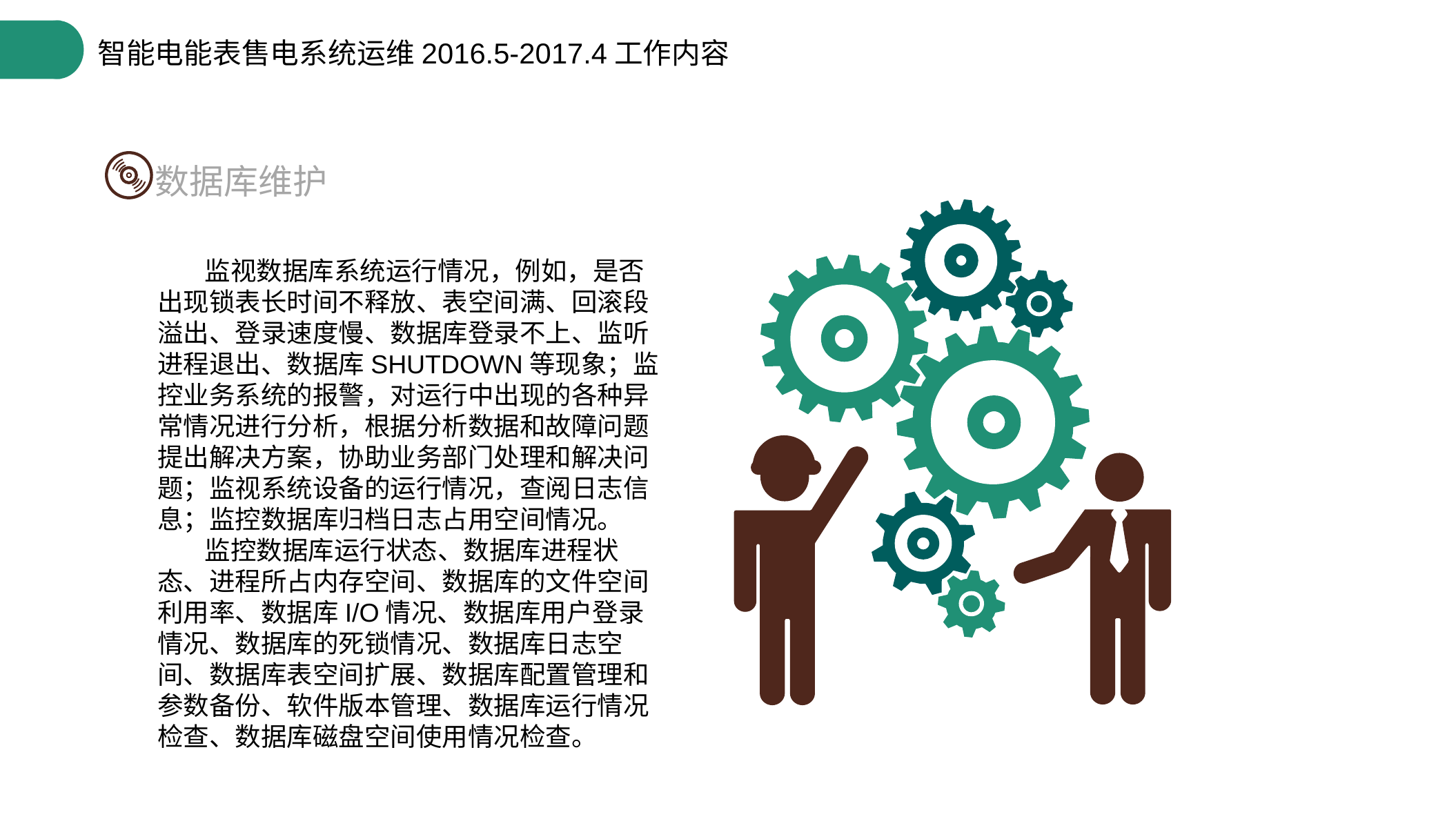

智能电能表售电系统运维2016.5-2017.4工作内容
数据库维护

       监视数据库系统运行情况，例如，是否出现锁表长时间不释放、表空间满、回滚段溢出、登录速度慢、数据库登录不上、监听进程退出、数据库SHUTDOWN等现象；监控业务系统的报警，对运行中出现的各种异常情况进行分析，根据分析数据和故障问题提出解决方案，协助业务部门处理和解决问题；监视系统设备的运行情况，查阅日志信息；监控数据库归档日志占用空间情况。
       监控数据库运行状态、数据库进程状态、进程所占内存空间、数据库的文件空间利用率、数据库I/O情况、数据库用户登录情况、数据库的死锁情况、数据库日志空间、数据库表空间扩展、数据库配置管理和参数备份、软件版本管理、数据库运行情况检查、数据库磁盘空间使用情况检查。